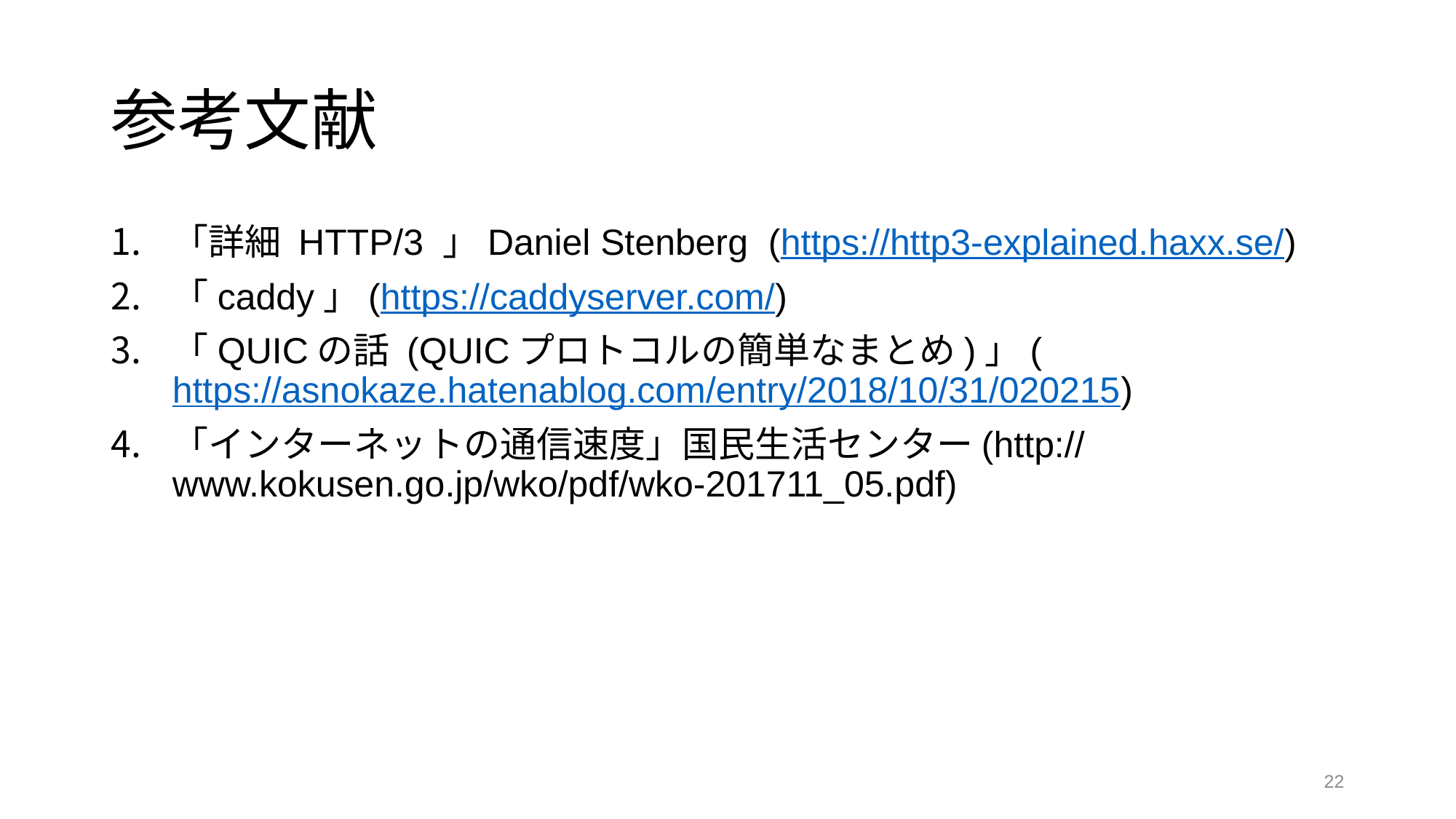

# 参考文献
「詳細 HTTP/3 」Daniel Stenberg  (https://http3-explained.haxx.se/)
「caddy」(https://caddyserver.com/)
「QUICの話 (QUICプロトコルの簡単なまとめ)」(https://asnokaze.hatenablog.com/entry/2018/10/31/020215)
「インターネットの通信速度」国民生活センター(http://www.kokusen.go.jp/wko/pdf/wko-201711_05.pdf)

22